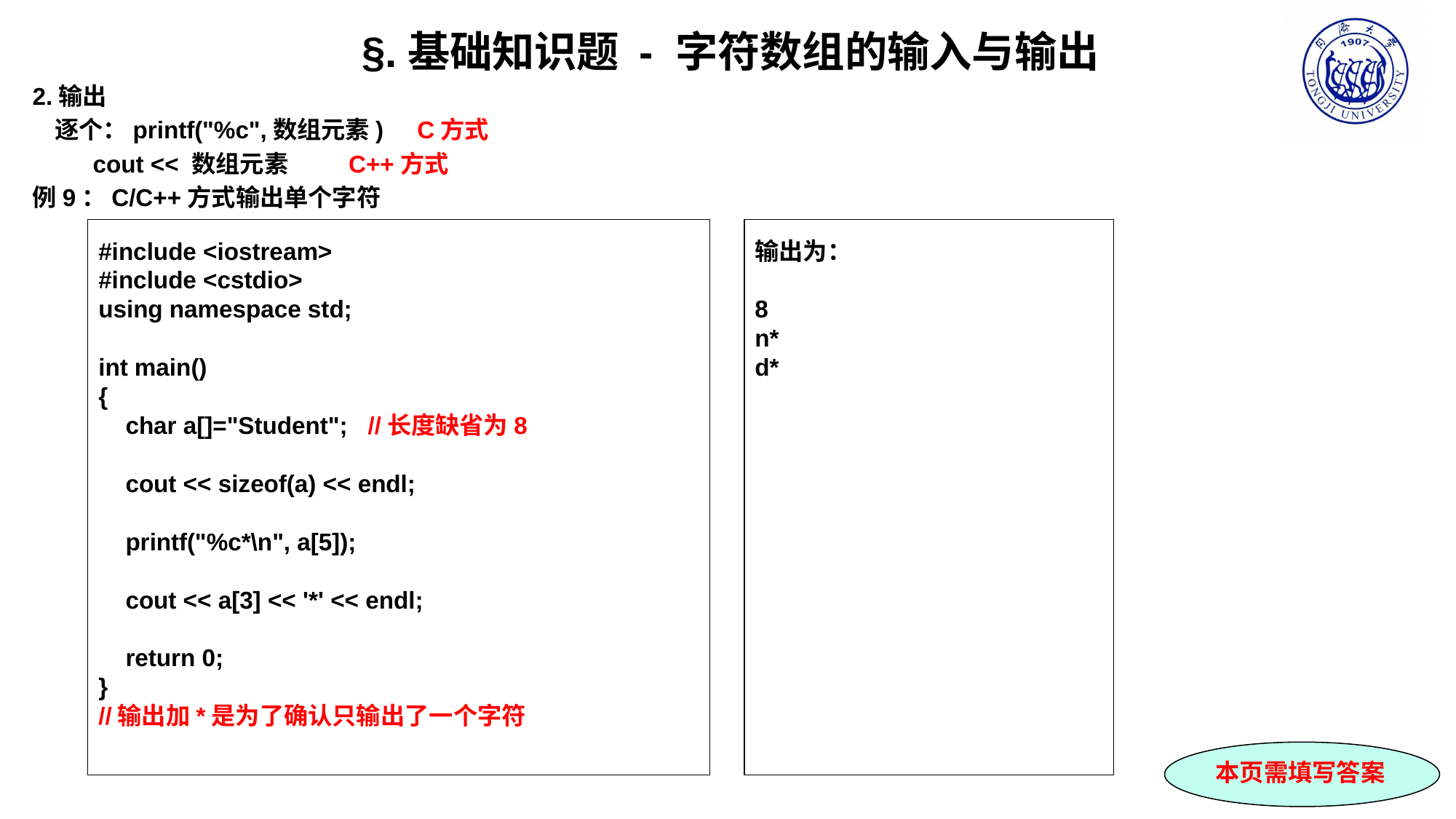

§.基础知识题 - 字符数组的输入与输出
2.输出
   逐个：printf("%c",数组元素)     C方式
         cout << 数组元素          C++方式
例9：C/C++方式输出单个字符

#include <iostream>
#include <cstdio>
using namespace std;

int main()
{
    char a[]="Student";   //长度缺省为8

    cout << sizeof(a) << endl;

    printf("%c*\n", a[5]);

    cout << a[3] << '*' << endl;

    return 0;
}
//输出加*是为了确认只输出了一个字符

输出为：

8
n*
d*

本页需填写答案